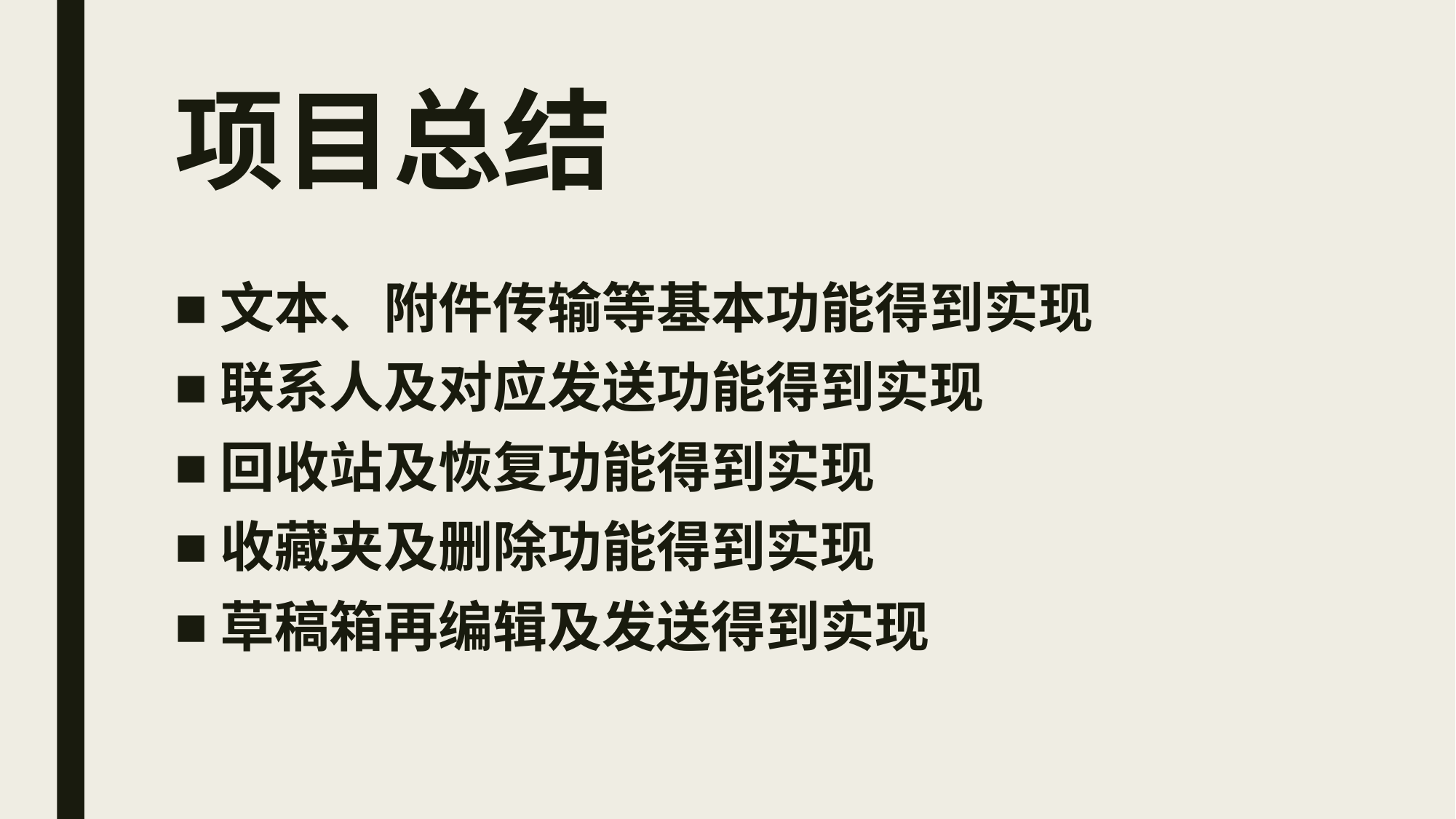

# 项目总结
文本、附件传输等基本功能得到实现
联系人及对应发送功能得到实现
回收站及恢复功能得到实现
收藏夹及删除功能得到实现
草稿箱再编辑及发送得到实现